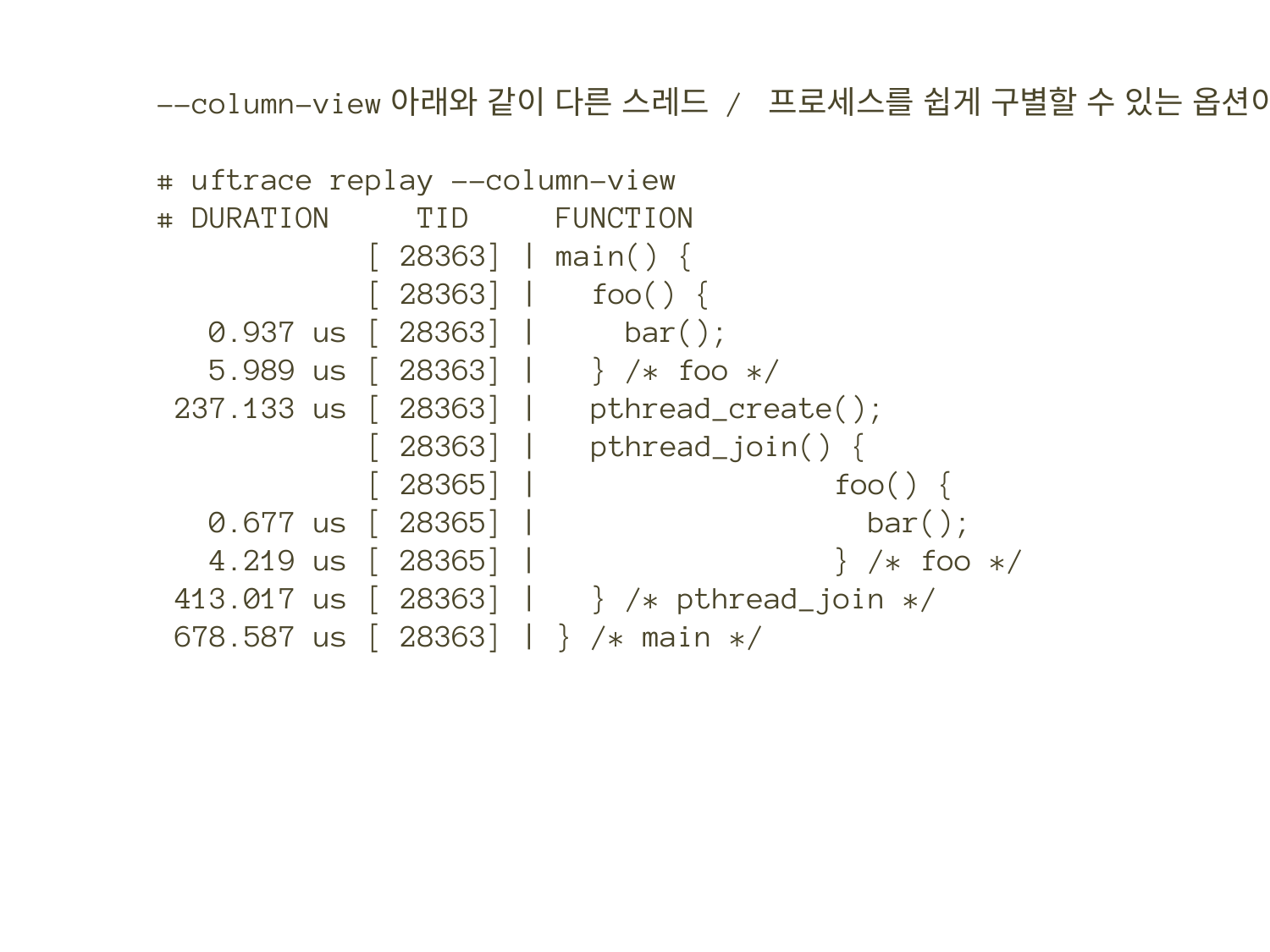

--column-view아래와 같이 다른 스레드 / 프로세스를 쉽게 구별할 수 있는 옵션이 있다.

# uftrace replay --column-view
# DURATION     TID     FUNCTION
            [ 28363] | main() {
            [ 28363] |   foo() {
   0.937 us [ 28363] |     bar();
   5.989 us [ 28363] |   } /* foo */
 237.133 us [ 28363] |   pthread_create();
            [ 28363] |   pthread_join() {
            [ 28365] |                 foo() {
   0.677 us [ 28365] |                   bar();
   4.219 us [ 28365] |                 } /* foo */
 413.017 us [ 28363] |   } /* pthread_join */
 678.587 us [ 28363] | } /* main */